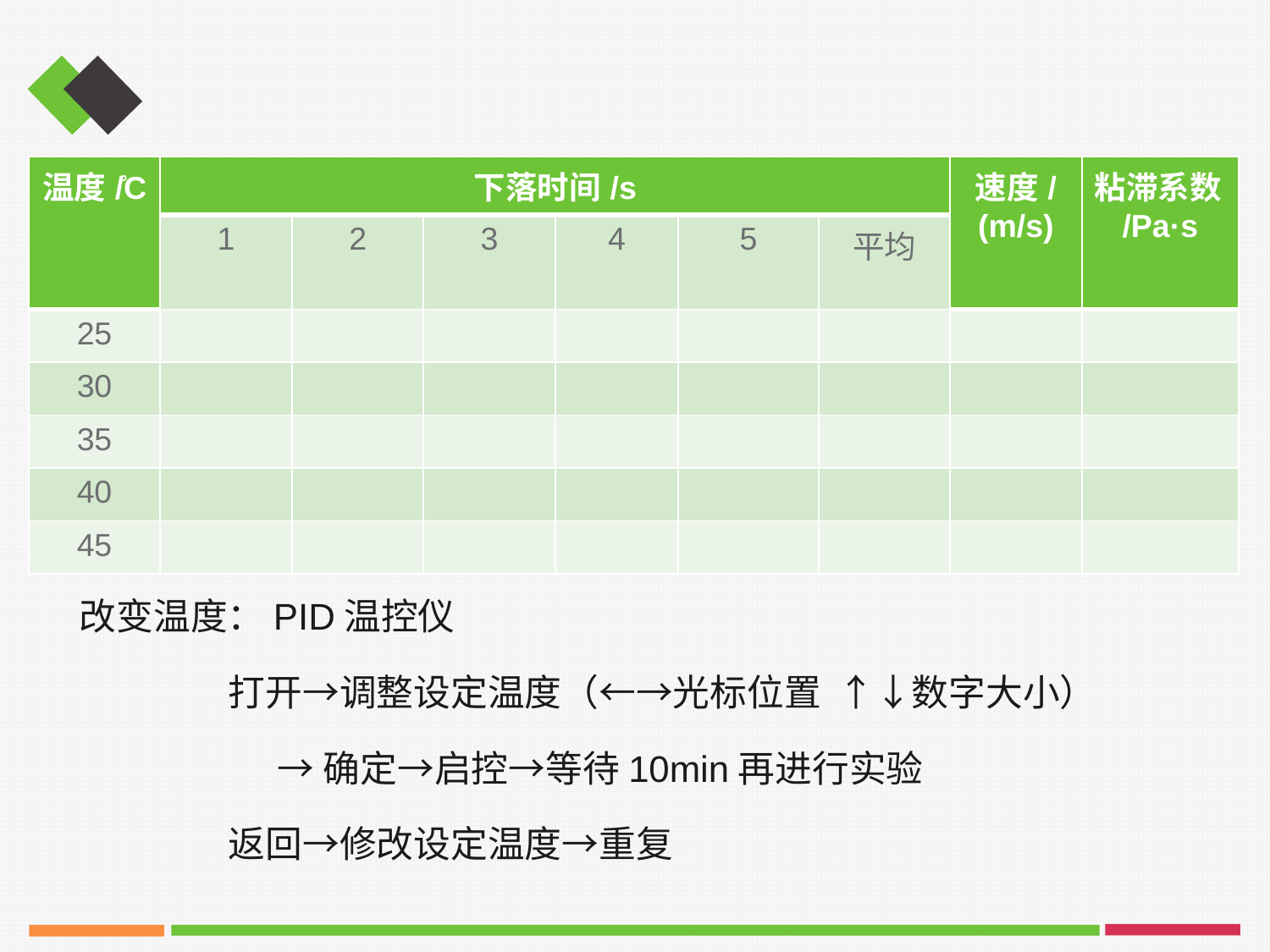

| 温度/̊C | 下落时间/s |  |  |  |  |  | 速度/(m/s) | 粘滞系数/Pa·s |
| --- | --- | --- | --- | --- | --- | --- | --- | --- |
|  | 1 | 2 | 3 | 4 | 5 | 平均 |  |  |
| 25 |  |  |  |  |  |  |  |  |
| 30 |  |  |  |  |  |  |  |  |
| 35 |  |  |  |  |  |  |  |  |
| 40 |  |  |  |  |  |  |  |  |
| 45 |  |  |  |  |  |  |  |  |
改变温度：PID温控仪
                 打开→调整设定温度（←→光标位置  ↑↓数字大小）
                        →确定→启控→等待10min再进行实验
                 返回→修改设定温度→重复